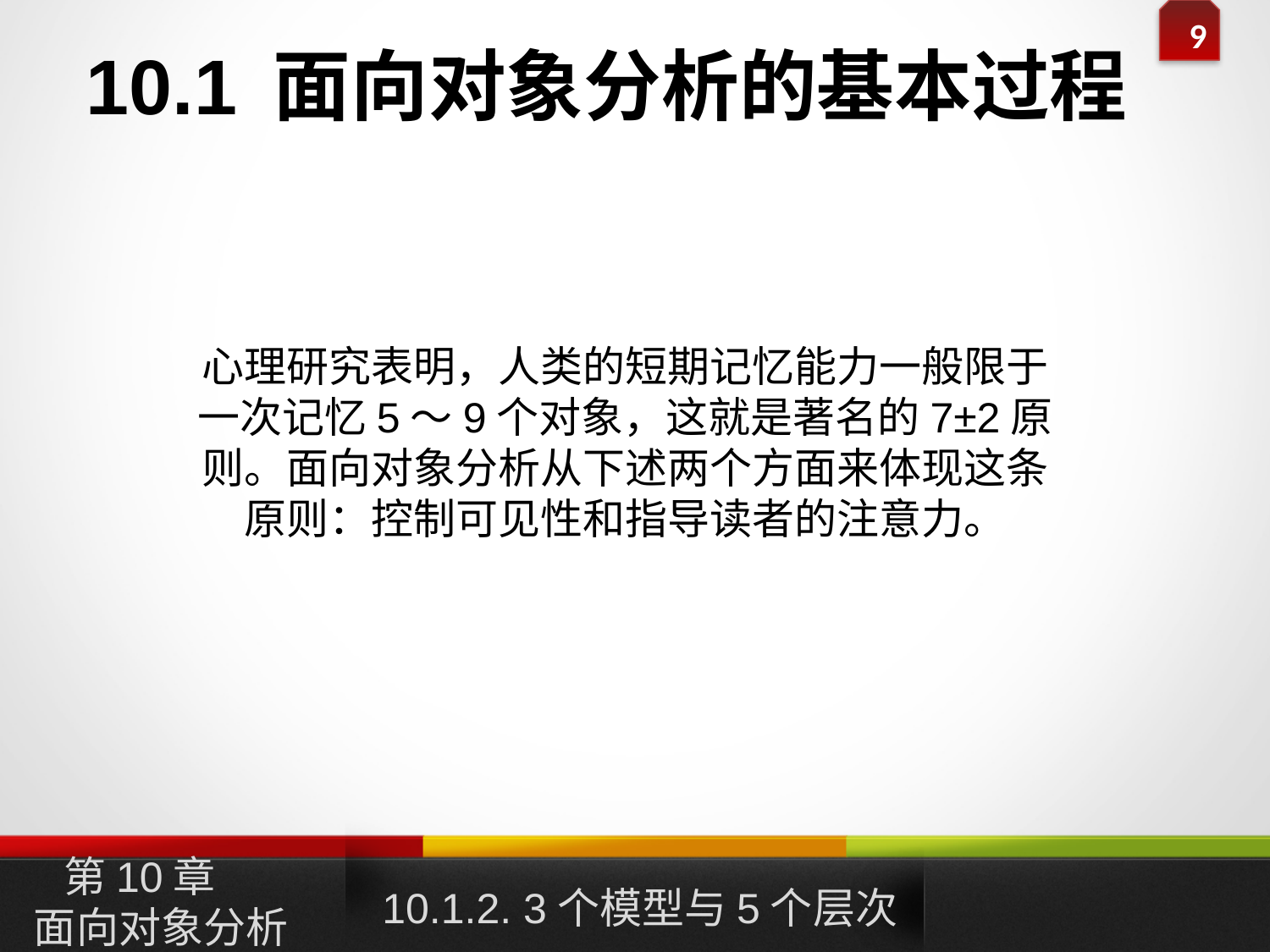

10.1 面向对象分析的基本过程
心理研究表明，人类的短期记忆能力一般限于一次记忆5～9个对象，这就是著名的7±2原则。面向对象分析从下述两个方面来体现这条原则：控制可见性和指导读者的注意力。
10.1.2. 3个模型与5个层次